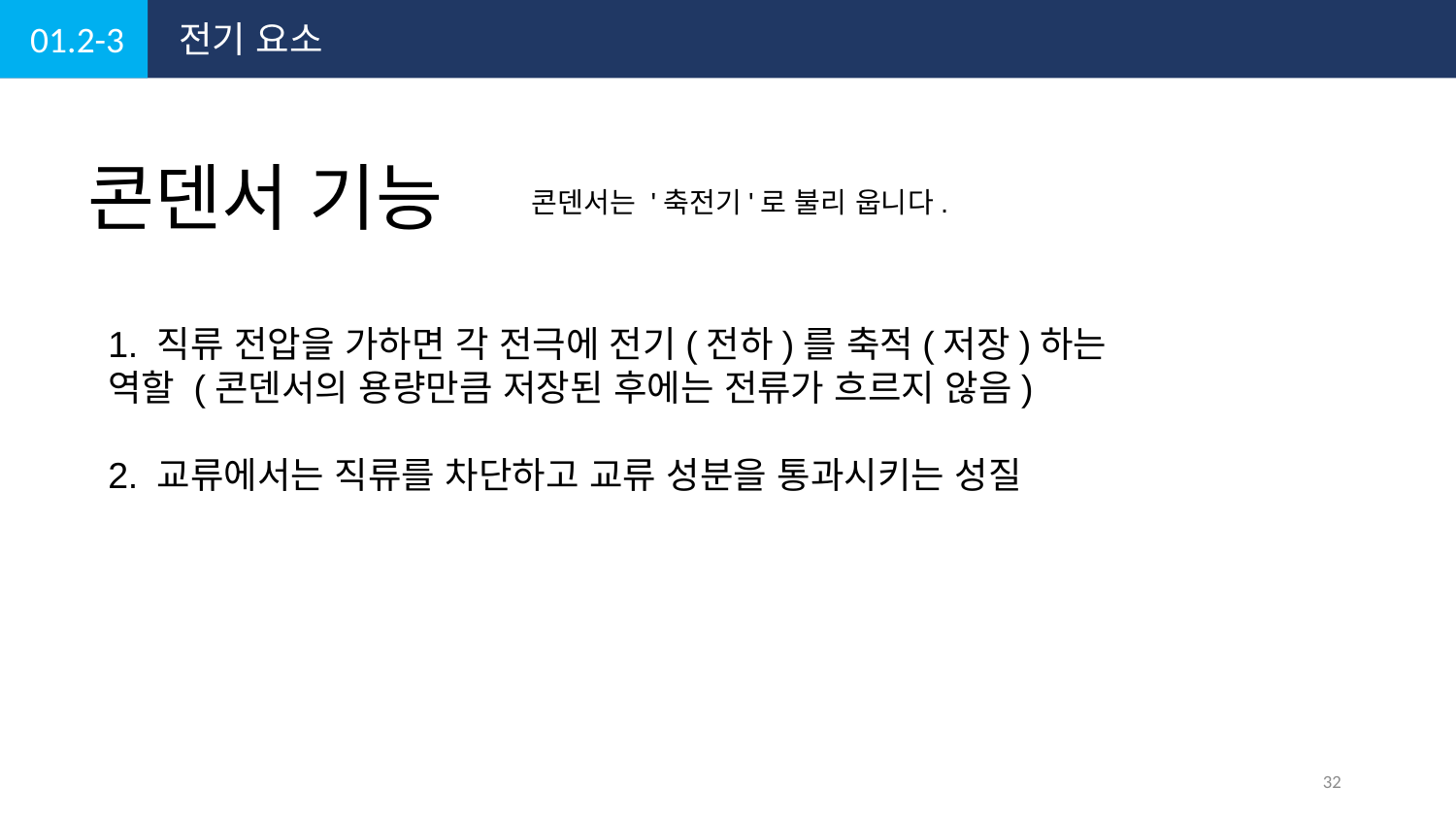

01.2-3
전기 요소
콘덴서 기능
콘덴서는 '축전기'로 불리 웁니다.
1. 직류 전압을 가하면 각 전극에 전기(전하)를 축적(저장)하는 역할 (콘덴서의 용량만큼 저장된 후에는 전류가 흐르지 않음)

2. 교류에서는 직류를 차단하고 교류 성분을 통과시키는 성질
32